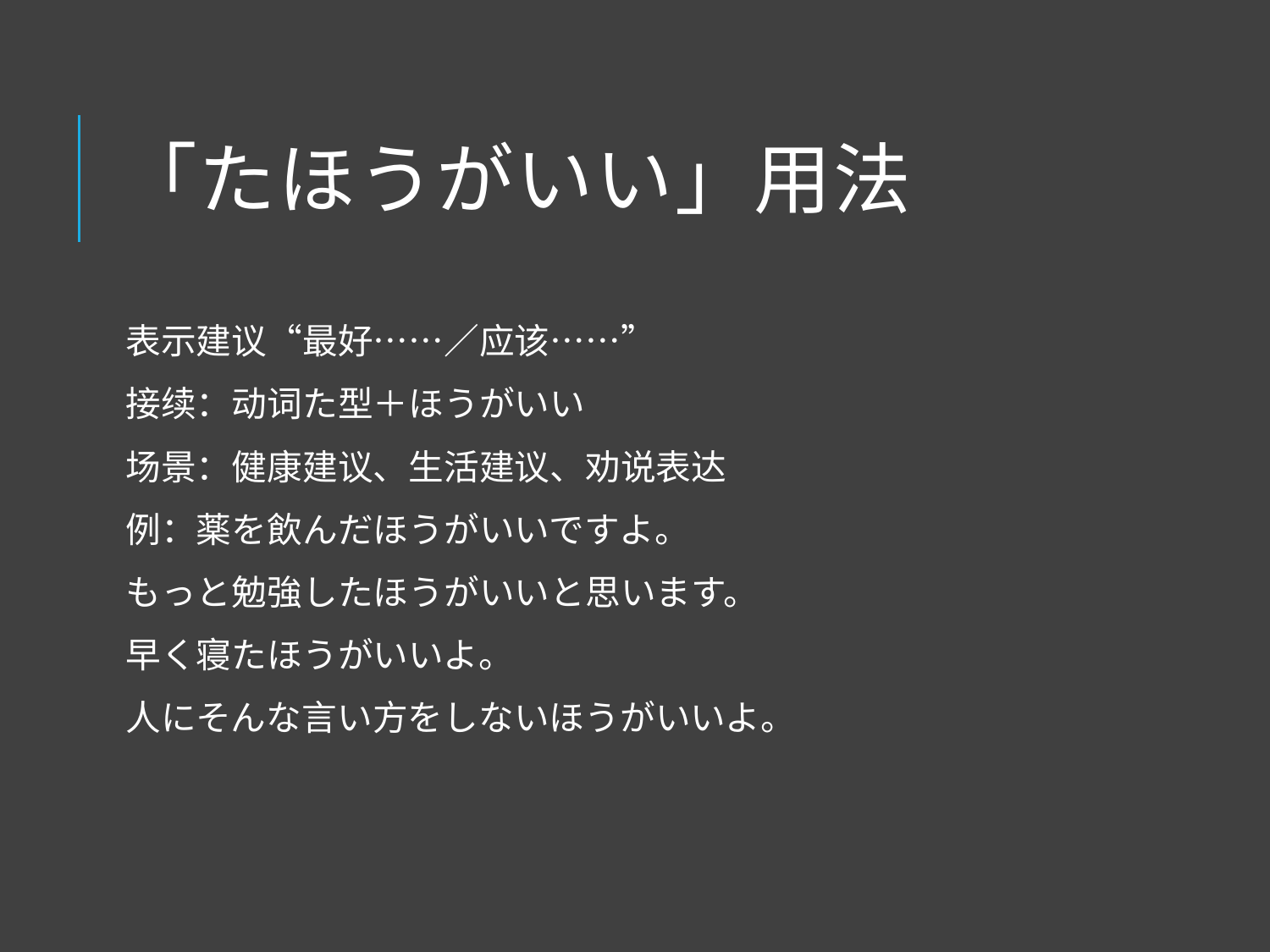

# 「たほうがいい」用法
表示建议“最好……／应该……”
接续：动词た型＋ほうがいい
场景：健康建议、生活建议、劝说表达
例：薬を飲んだほうがいいですよ。
もっと勉強したほうがいいと思います。
早く寝たほうがいいよ。
人にそんな言い方をしないほうがいいよ。